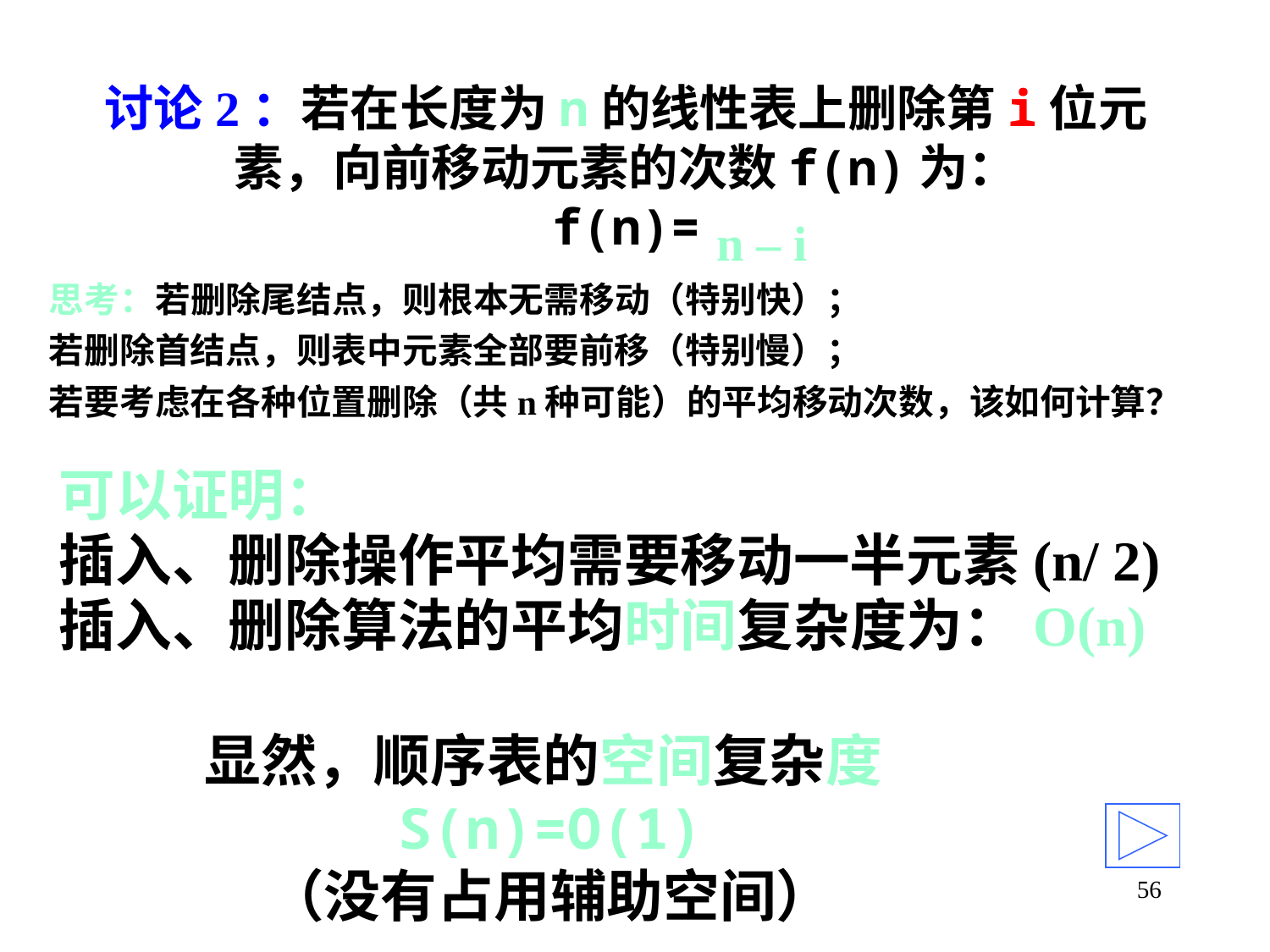

# 讨论2：若在长度为n的线性表上删除第i位元素，向前移动元素的次数f(n)为： f(n)=
n – i
思考：若删除尾结点，则根本无需移动（特别快）；
若删除首结点，则表中元素全部要前移（特别慢）；
若要考虑在各种位置删除（共n种可能）的平均移动次数，该如何计算？
可以证明：
插入、删除操作平均需要移动一半元素(n/ 2)
插入、删除算法的平均时间复杂度为：O(n)
显然，顺序表的空间复杂度S(n)=O(1)
（没有占用辅助空间）

56